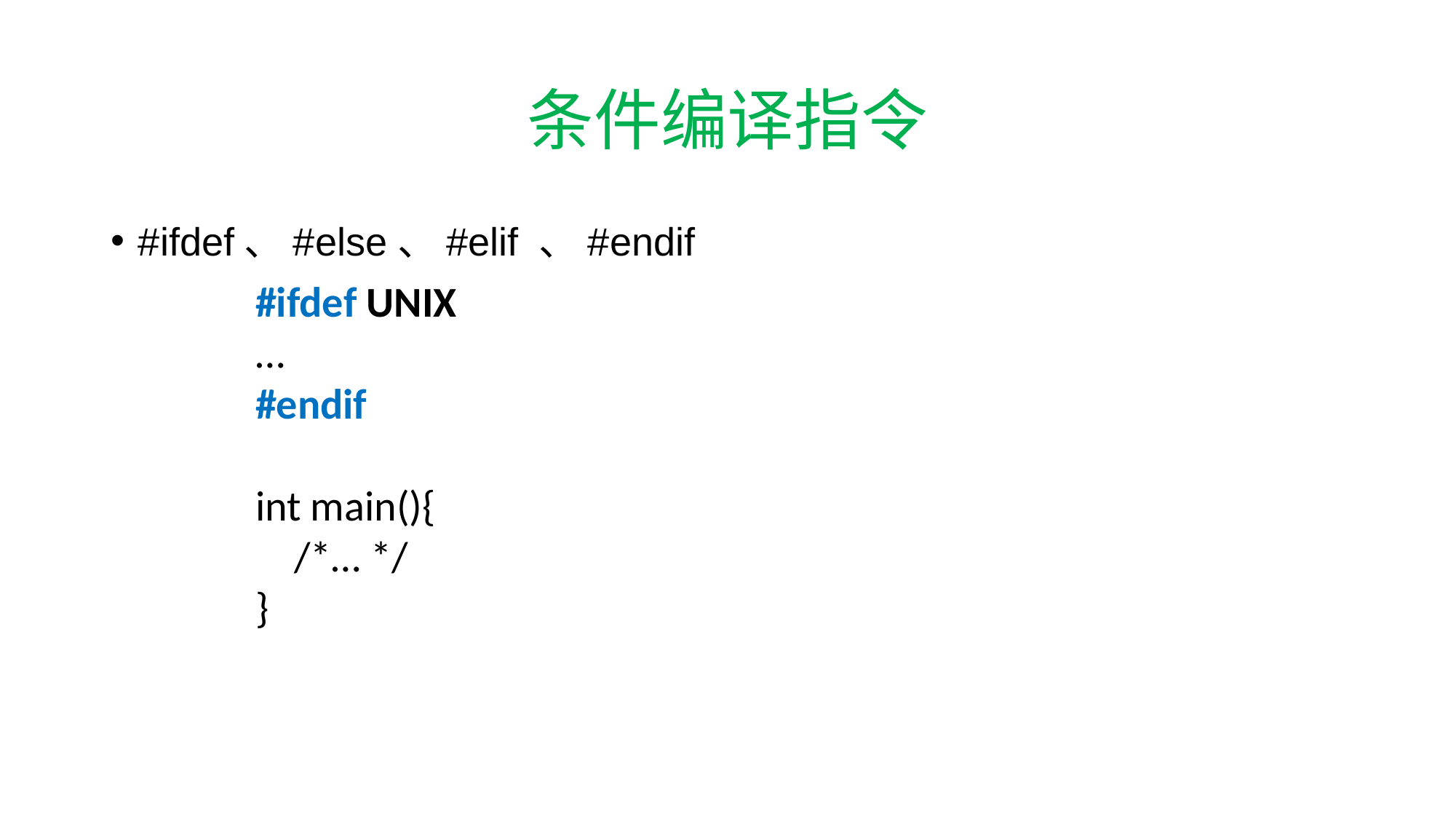

# 条件编译指令
#ifdef、#else、#elif 、#endif
#ifdef UNIX
…
#endif

int main(){
    /*… */
}